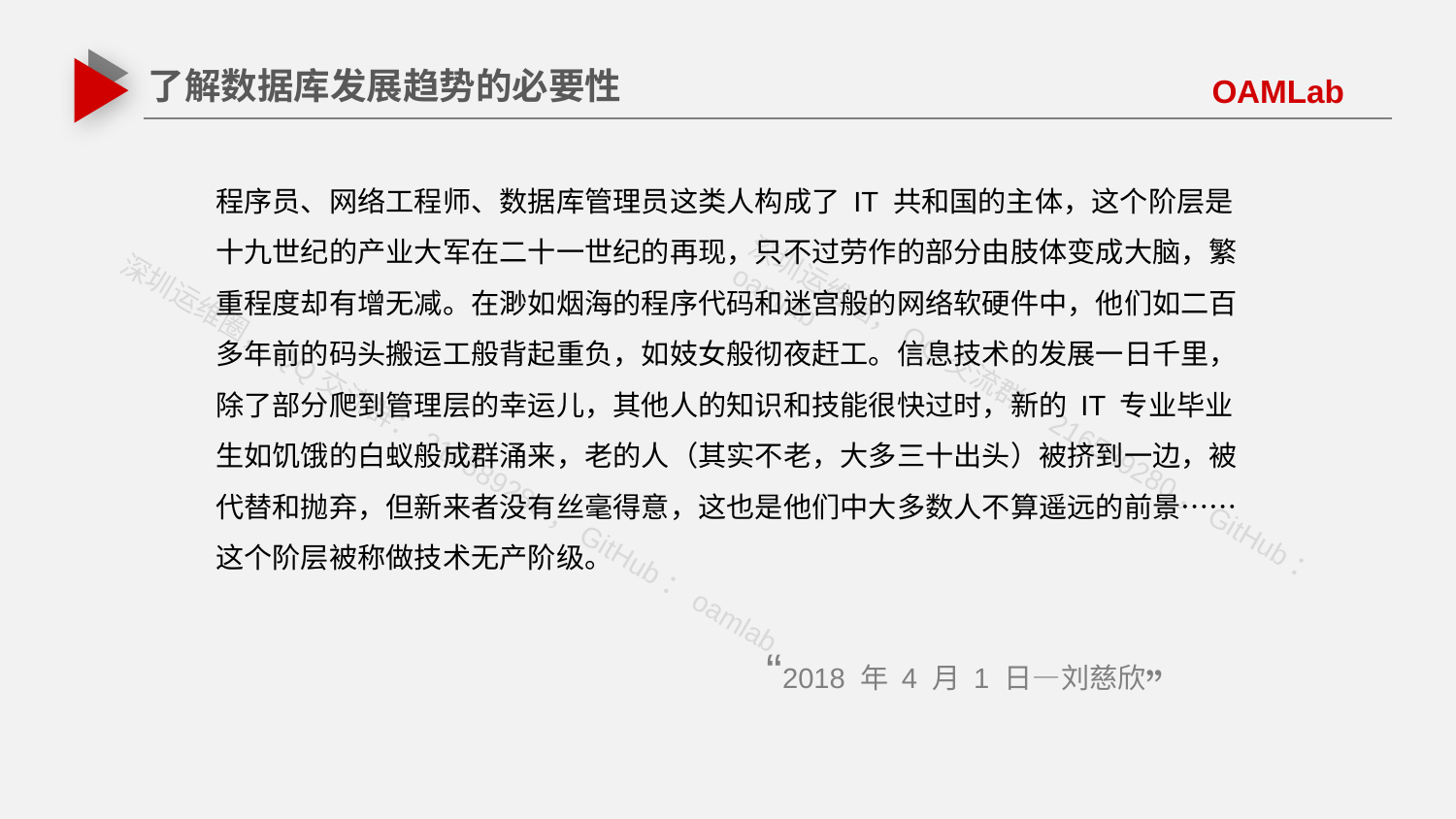

了解数据库发展趋势的必要性
程序员、网络工程师、数据库管理员这类人构成了 IT 共和国的主体，这个阶层是十九世纪的产业大军在二十一世纪的再现，只不过劳作的部分由肢体变成大脑，繁重程度却有增无减。在渺如烟海的程序代码和迷宫般的网络软硬件中，他们如二百多年前的码头搬运工般背起重负，如妓女般彻夜赶工。信息技术的发展一日千里，除了部分爬到管理层的幸运儿，其他人的知识和技能很快过时，新的 IT 专业毕业生如饥饿的白蚁般成群涌来，老的人（其实不老，大多三十出头）被挤到一边，被代替和抛弃，但新来者没有丝毫得意，这也是他们中大多数人不算遥远的前景…… 这个阶层被称做技术无产阶级。
“2018 年 4 月 1 日—刘慈欣”